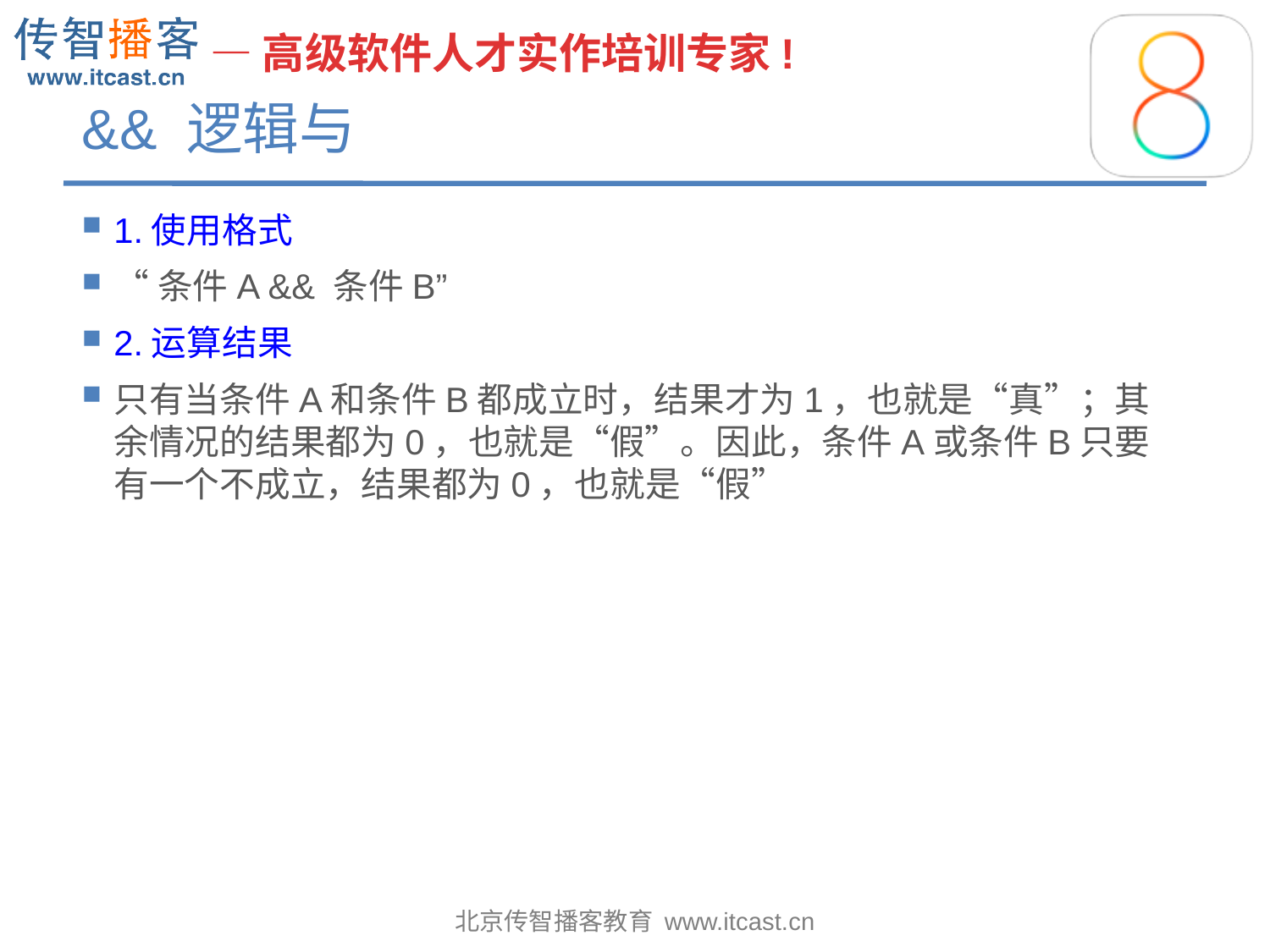

# && 逻辑与
1.使用格式
“条件A && 条件B”
2.运算结果
只有当条件A和条件B都成立时，结果才为1，也就是“真”；其余情况的结果都为0，也就是“假”。因此，条件A或条件B只要有一个不成立，结果都为0，也就是“假”